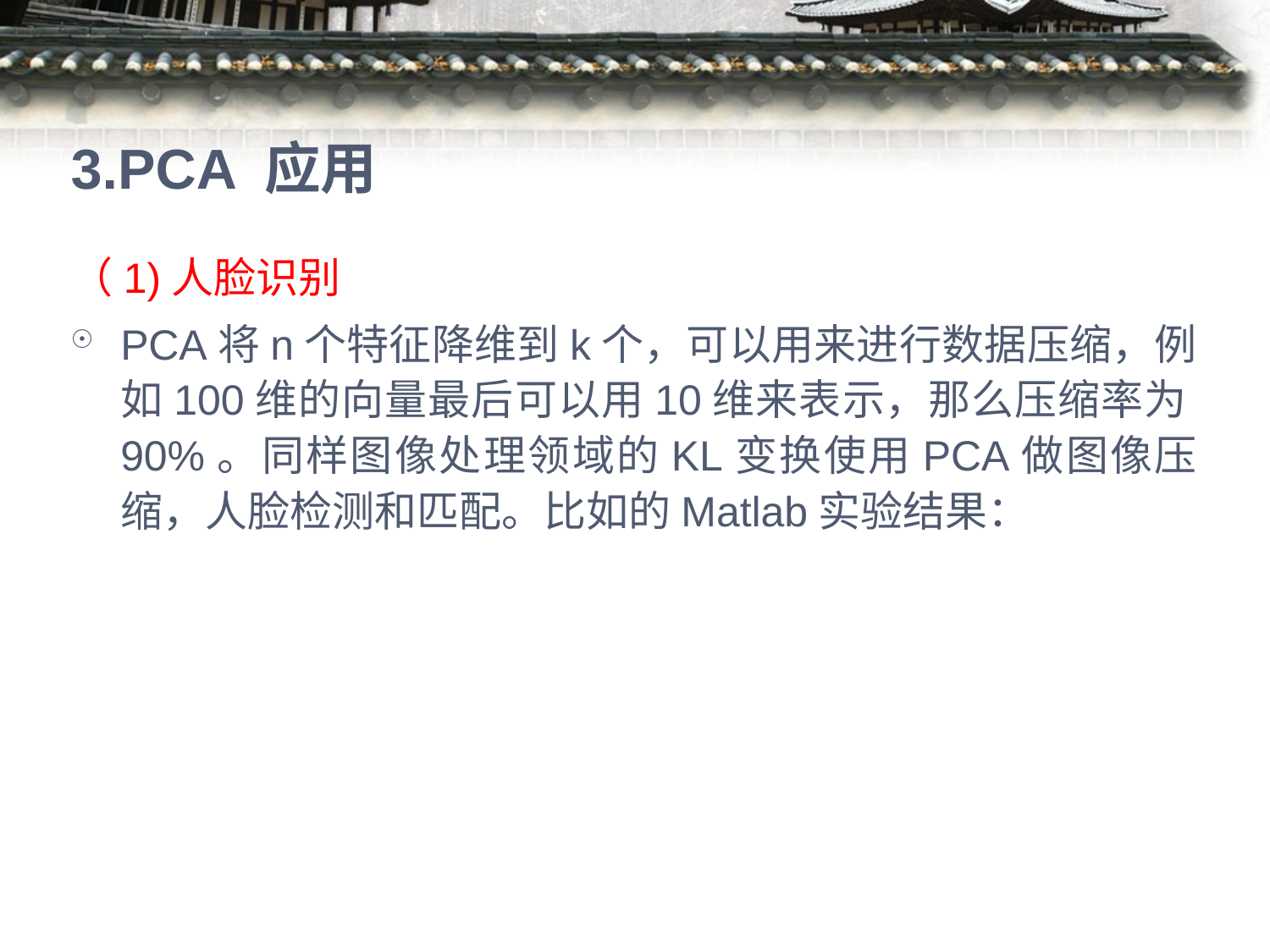

# 3.PCA 应用
（1)人脸识别
PCA将n个特征降维到k个，可以用来进行数据压缩，例如100维的向量最后可以用10维来表示，那么压缩率为90%。同样图像处理领域的KL变换使用PCA做图像压缩，人脸检测和匹配。比如的Matlab实验结果：